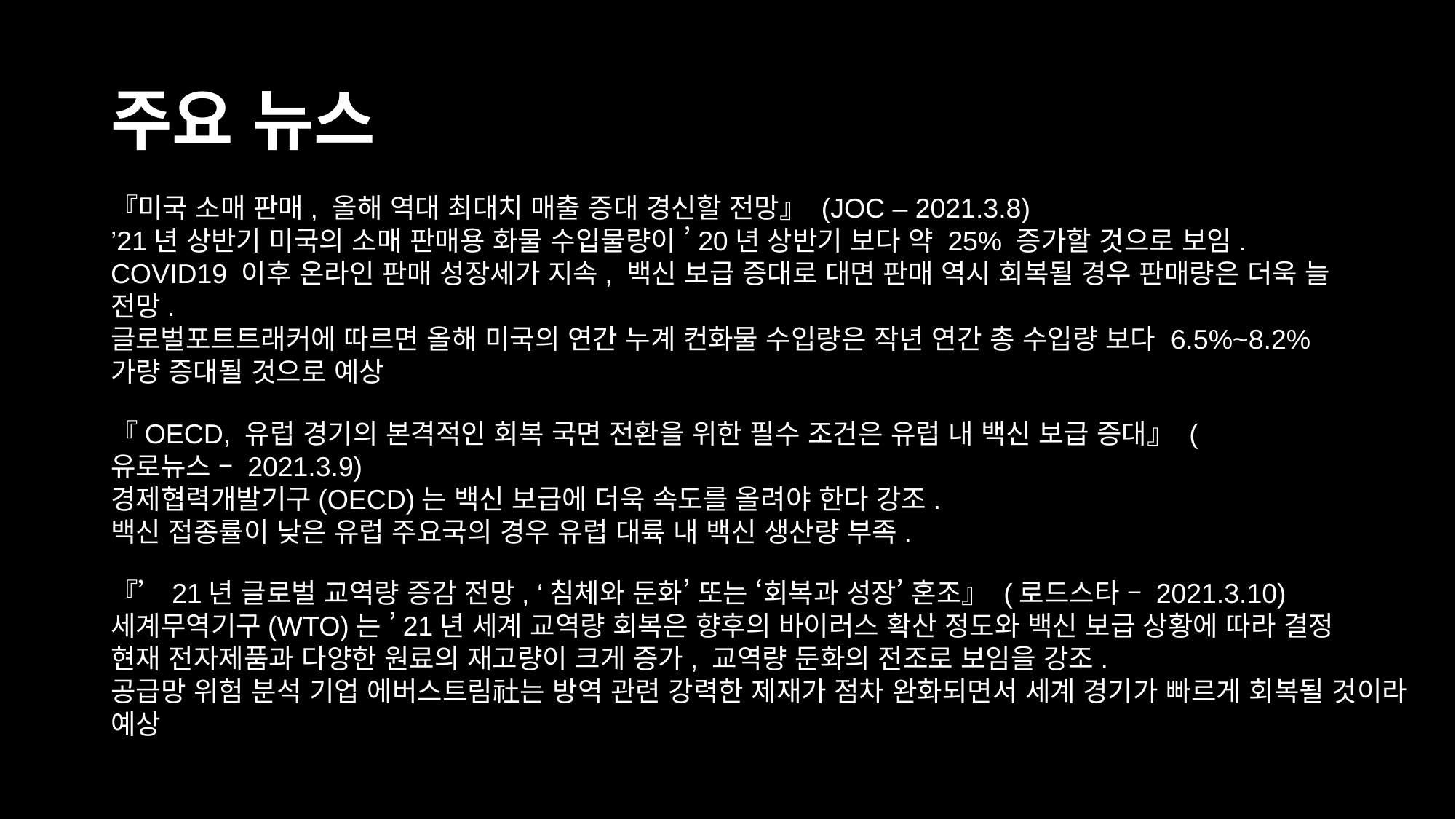

# 주요 뉴스
『미국 소매 판매, 올해 역대 최대치 매출 증대 경신할 전망』 (JOC – 2021.3.8)
’21년 상반기 미국의 소매 판매용 화물 수입물량이 ’20년 상반기 보다 약 25% 증가할 것으로 보임.
COVID19 이후 온라인 판매 성장세가 지속, 백신 보급 증대로 대면 판매 역시 회복될 경우 판매량은 더욱 늘 전망.
글로벌포트트래커에 따르면 올해 미국의 연간 누계 컨화물 수입량은 작년 연간 총 수입량 보다 6.5%~8.2% 가량 증대될 것으로 예상
『OECD, 유럽 경기의 본격적인 회복 국면 전환을 위한 필수 조건은 유럽 내 백신 보급 증대』 (유로뉴스 – 2021.3.9)
경제협력개발기구(OECD)는 백신 보급에 더욱 속도를 올려야 한다 강조.
백신 접종률이 낮은 유럽 주요국의 경우 유럽 대륙 내 백신 생산량 부족.
『’21년 글로벌 교역량 증감 전망, ‘침체와 둔화’ 또는 ‘회복과 성장’ 혼조』 (로드스타 – 2021.3.10)
세계무역기구(WTO)는 ’21년 세계 교역량 회복은 향후의 바이러스 확산 정도와 백신 보급 상황에 따라 결정
현재 전자제품과 다양한 원료의 재고량이 크게 증가, 교역량 둔화의 전조로 보임을 강조.
공급망 위험 분석 기업 에버스트림社는 방역 관련 강력한 제재가 점차 완화되면서 세계 경기가 빠르게 회복될 것이라 예상
https://www.meic.kr/REPORT/rboard/1?type=MR
https://ssl.pstatic.net/imgstock/upload/research/industry/1615248461407.pdf